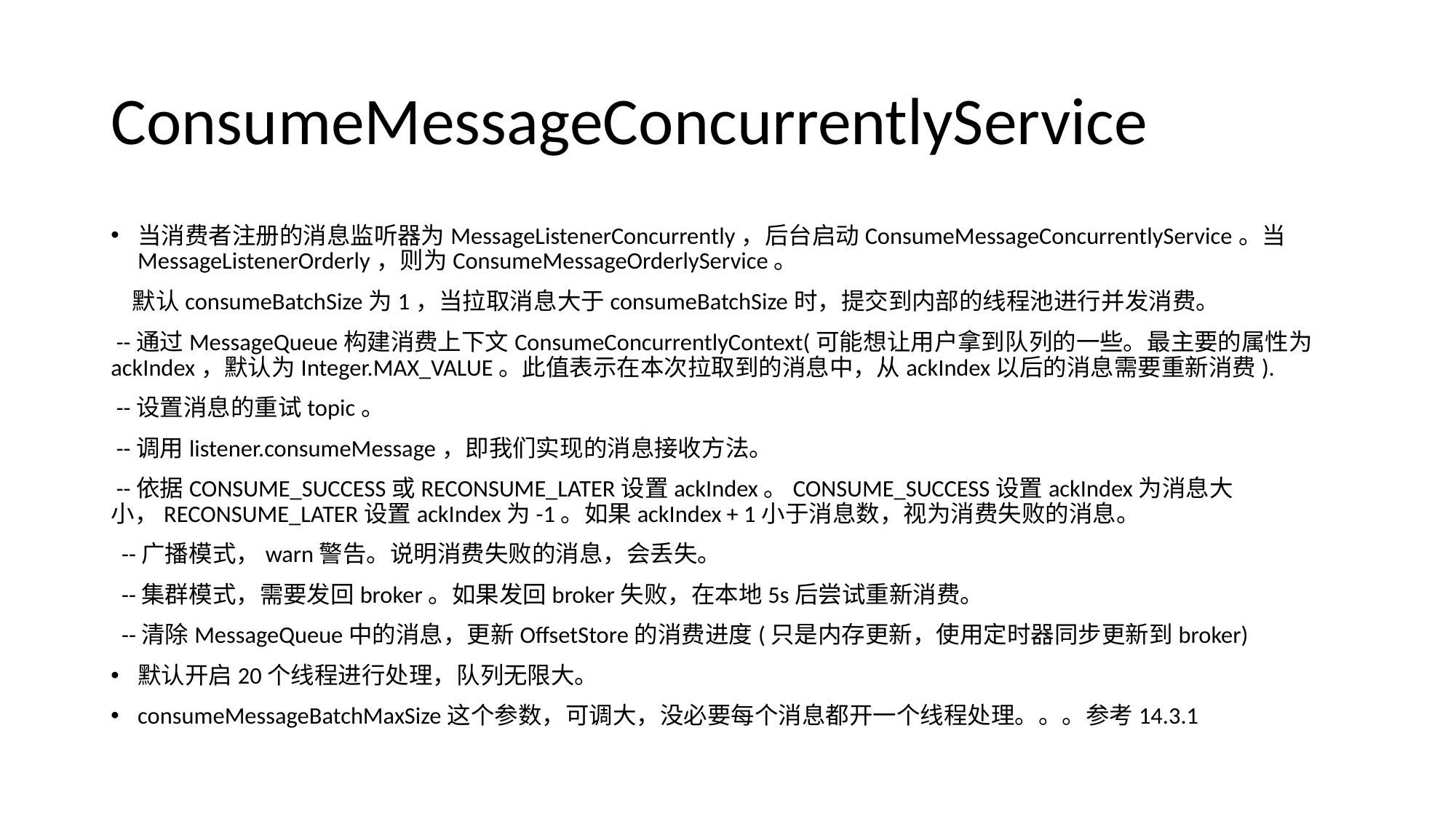

# ConsumeMessageConcurrentlyService
当消费者注册的消息监听器为MessageListenerConcurrently，后台启动ConsumeMessageConcurrentlyService。当MessageListenerOrderly，则为ConsumeMessageOrderlyService。
   默认consumeBatchSize为1，当拉取消息大于consumeBatchSize时，提交到内部的线程池进行并发消费。
 --通过MessageQueue构建消费上下文ConsumeConcurrentlyContext(可能想让用户拿到队列的一些。最主要的属性为ackIndex，默认为Integer.MAX_VALUE。此值表示在本次拉取到的消息中，从ackIndex以后的消息需要重新消费).
 --设置消息的重试topic。
 --调用listener.consumeMessage，即我们实现的消息接收方法。
 --依据CONSUME_SUCCESS或RECONSUME_LATER设置ackIndex。CONSUME_SUCCESS设置ackIndex为消息大小，RECONSUME_LATER设置ackIndex为-1。如果ackIndex + 1小于消息数，视为消费失败的消息。
  --广播模式，warn警告。说明消费失败的消息，会丢失。
  --集群模式，需要发回broker。如果发回broker失败，在本地5s后尝试重新消费。
  --清除MessageQueue中的消息，更新OffsetStore的消费进度(只是内存更新，使用定时器同步更新到broker)
默认开启20个线程进行处理，队列无限大。
consumeMessageBatchMaxSize这个参数，可调大，没必要每个消息都开一个线程处理。。。参考14.3.1